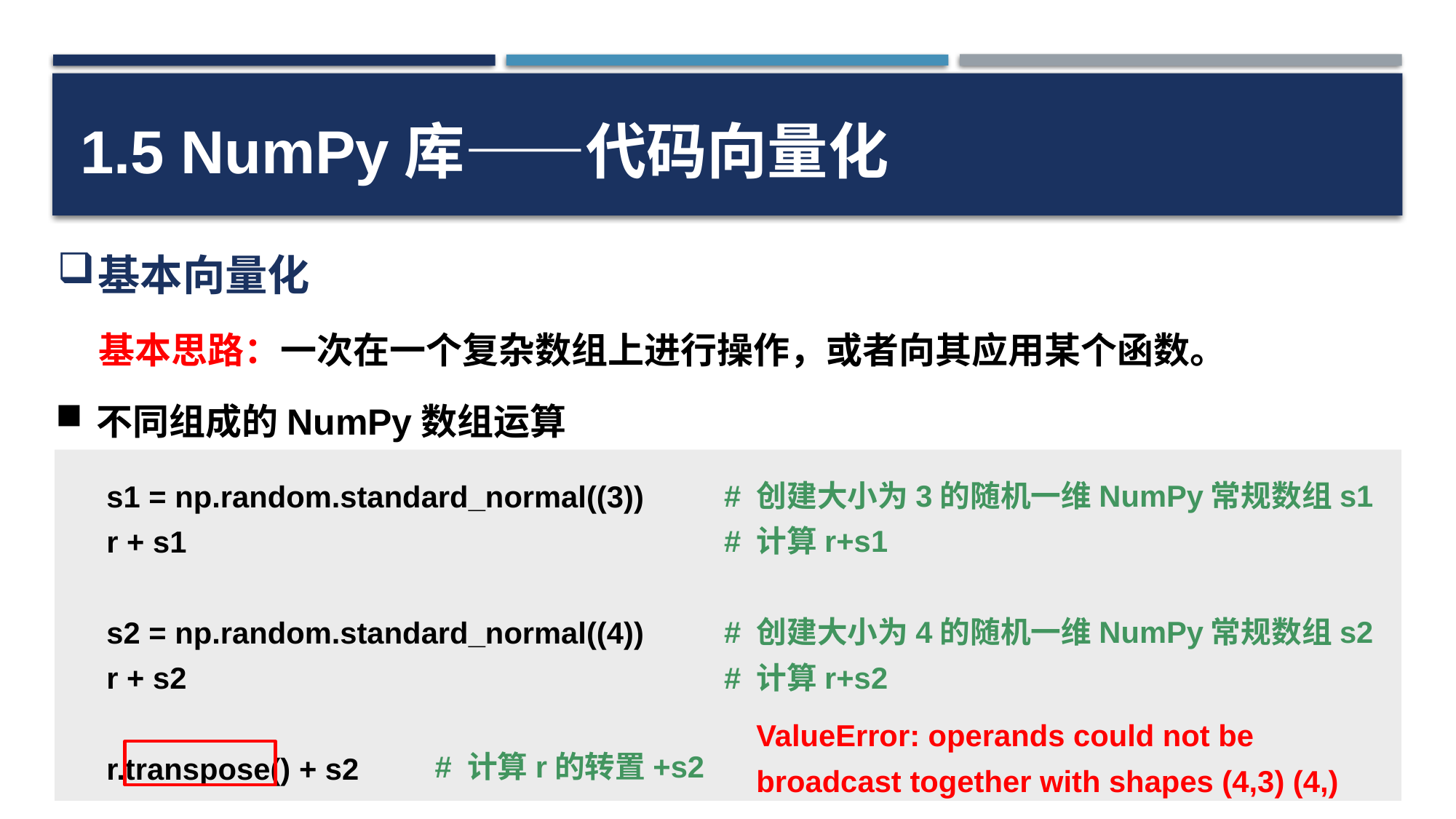

1.5 NumPy库——代码向量化
基本向量化
基本思路：一次在一个复杂数组上进行操作，或者向其应用某个函数。
不同组成的NumPy数组运算

# 创建大小为3的随机一维NumPy常规数组s1
# 计算r+s1

# 创建大小为4的随机一维NumPy常规数组s2
# 计算r+s2

s1 = np.random.standard_normal((3))
r + s1

s2 = np.random.standard_normal((4))
r + s2

r.transpose() + s2
ValueError: operands could not be broadcast together with shapes (4,3) (4,)
23
# 计算r的转置+s2